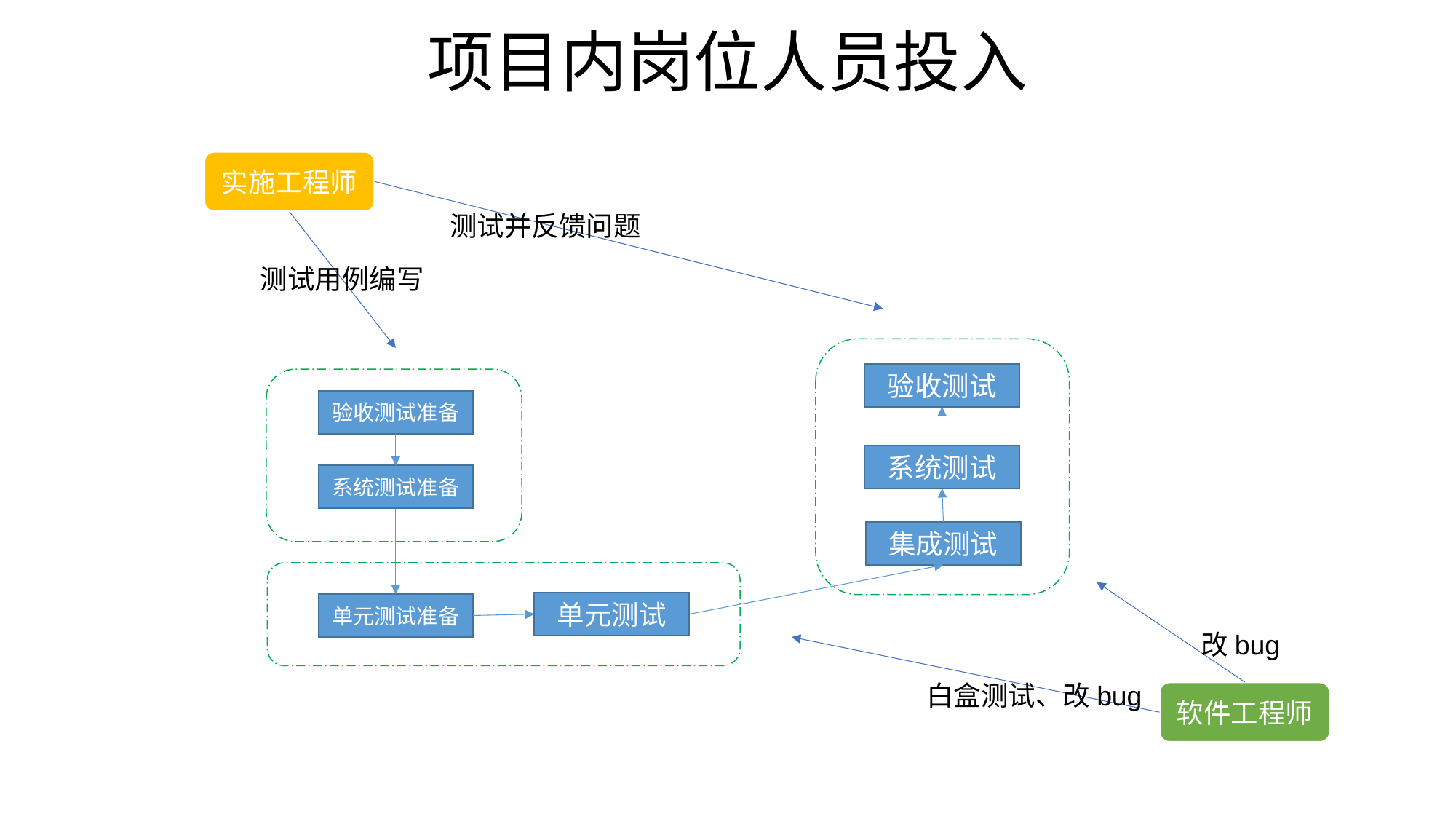

项目内岗位人员投入
实施工程师
测试并反馈问题
测试用例编写

验收测试

验收测试准备
系统测试
系统测试准备
集成测试

单元测试
单元测试准备
改bug
白盒测试、改bug
软件工程师